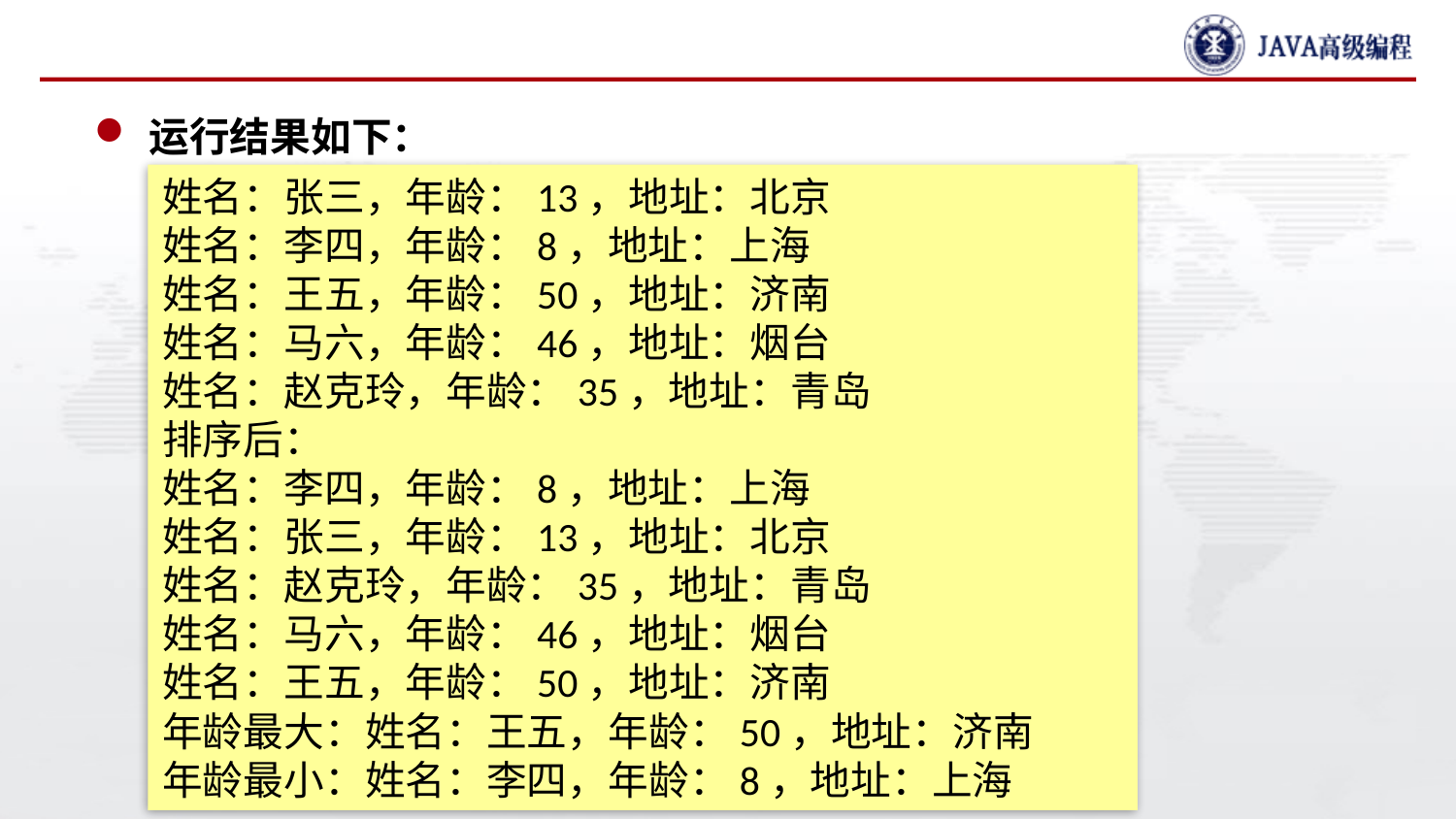

#
运行结果如下：

姓名：张三，年龄：13，地址：北京
姓名：李四，年龄：8，地址：上海
姓名：王五，年龄：50，地址：济南
姓名：马六，年龄：46，地址：烟台
姓名：赵克玲，年龄：35，地址：青岛
排序后：
姓名：李四，年龄：8，地址：上海
姓名：张三，年龄：13，地址：北京
姓名：赵克玲，年龄：35，地址：青岛
姓名：马六，年龄：46，地址：烟台
姓名：王五，年龄：50，地址：济南
年龄最大：姓名：王五，年龄：50，地址：济南
年龄最小：姓名：李四，年龄：8，地址：上海